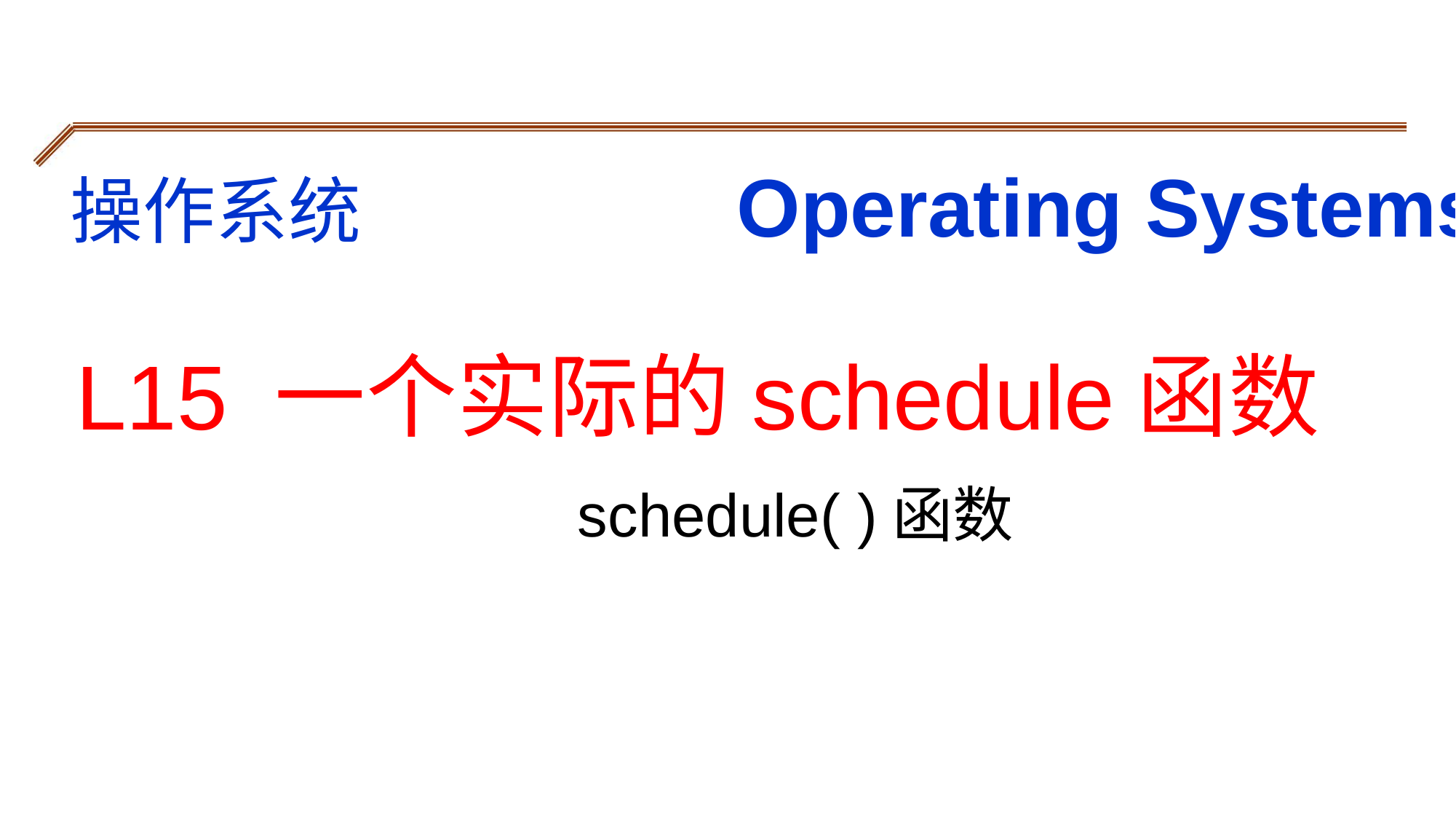

Operating Systems
操作系统
L15 一个实际的schedule函数
schedule( )函数